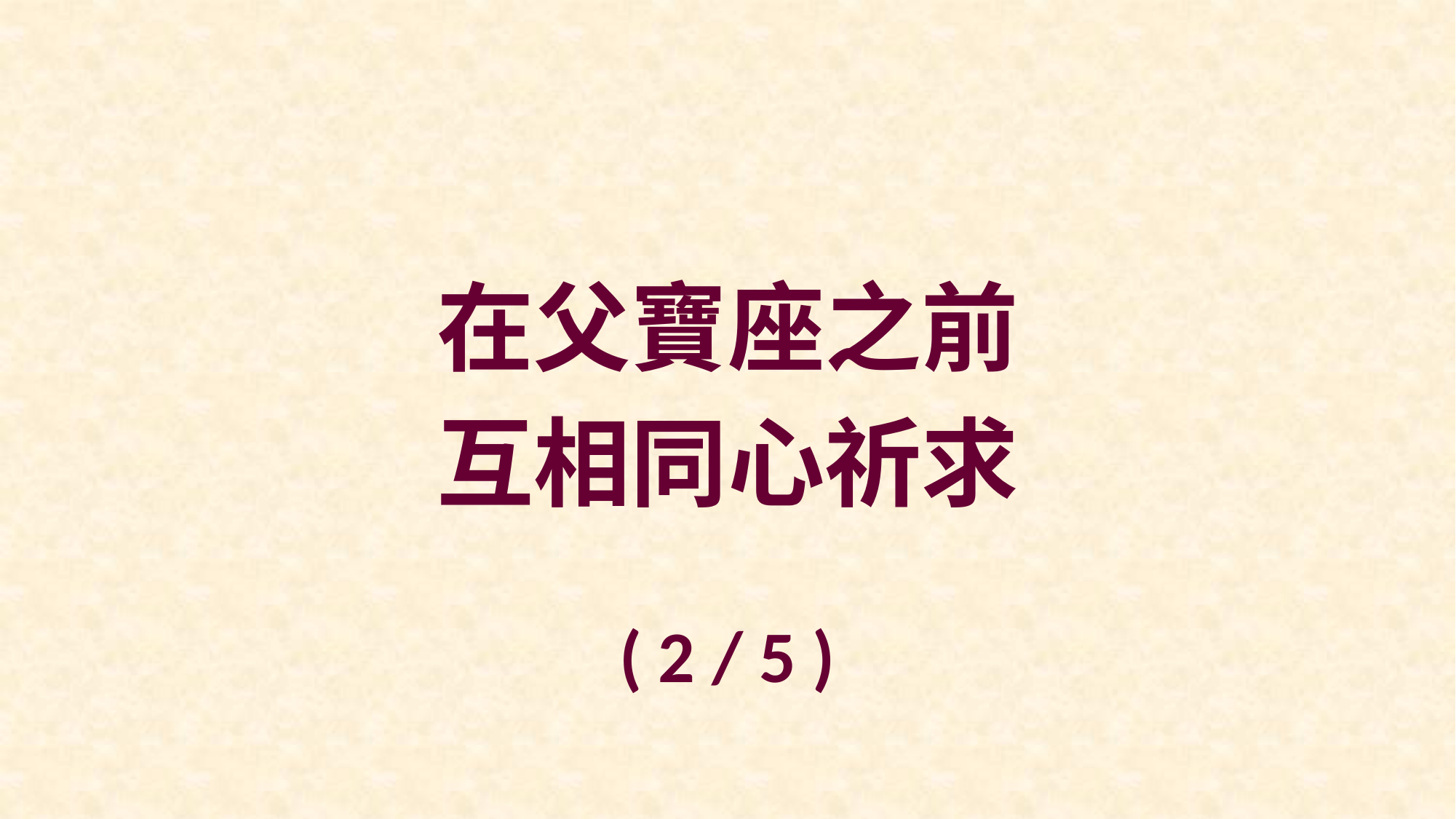

在父寶座之前
互相同心祈求
( 2 / 5 )